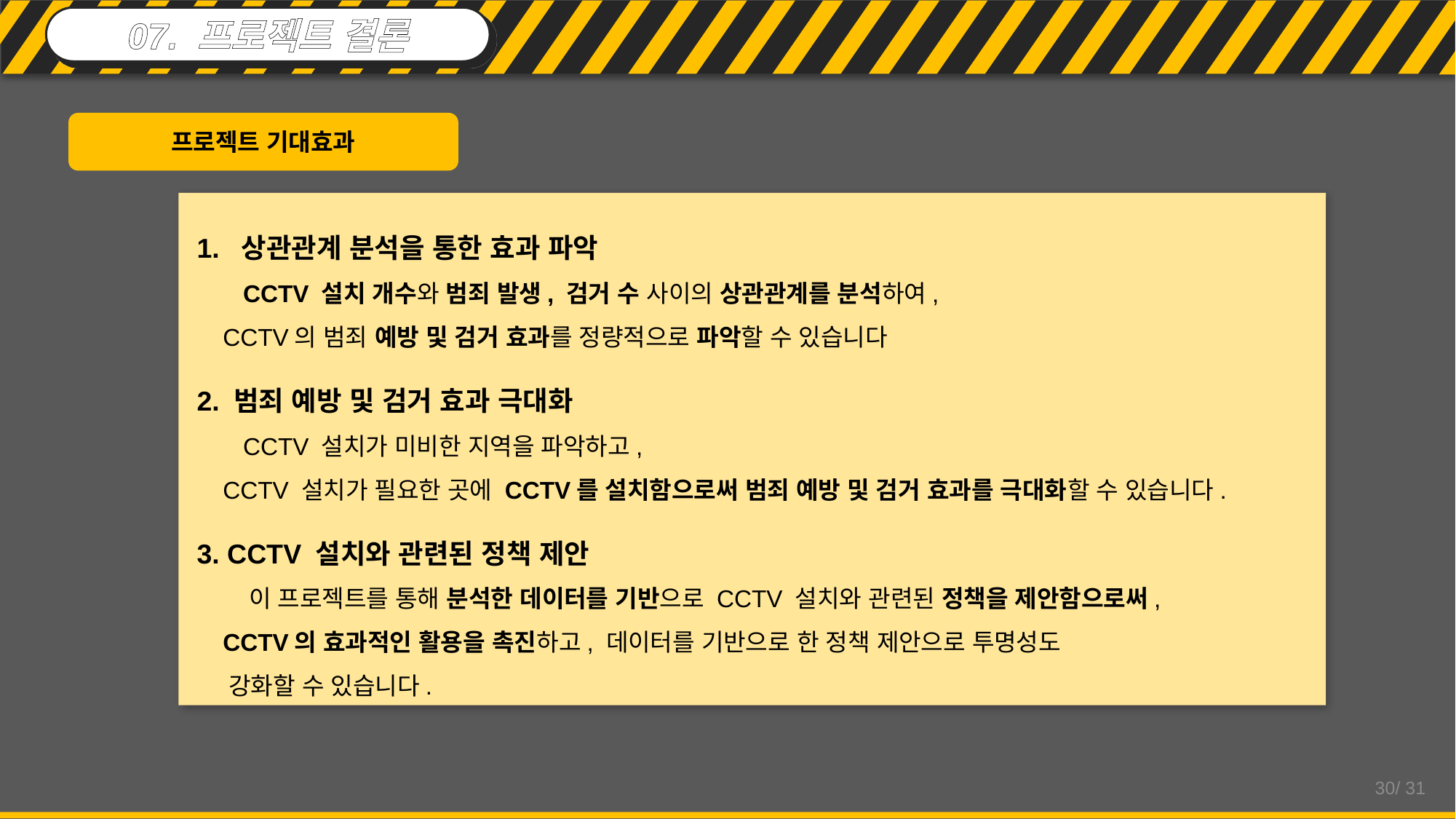

07. 프로젝트 결론
프로젝트 기대효과
 1.  상관관계 분석을 통한 효과 파악
        CCTV 설치 개수와 범죄 발생, 검거 수 사이의 상관관계를 분석하여,
     CCTV의 범죄 예방 및 검거 효과를 정량적으로 파악할 수 있습니다
 2. 범죄 예방 및 검거 효과 극대화
        CCTV 설치가 미비한 지역을 파악하고,
     CCTV 설치가 필요한 곳에 CCTV를 설치함으로써 범죄 예방 및 검거 효과를 극대화할 수 있습니다.
 3. CCTV 설치와 관련된 정책 제안
        이 프로젝트를 통해 분석한 데이터를 기반으로 CCTV 설치와 관련된 정책을 제안함으로써,
     CCTV의 효과적인 활용을 촉진하고, 데이터를 기반으로 한 정책 제안으로 투명성도
     강화할 수 있습니다.
30/ 31